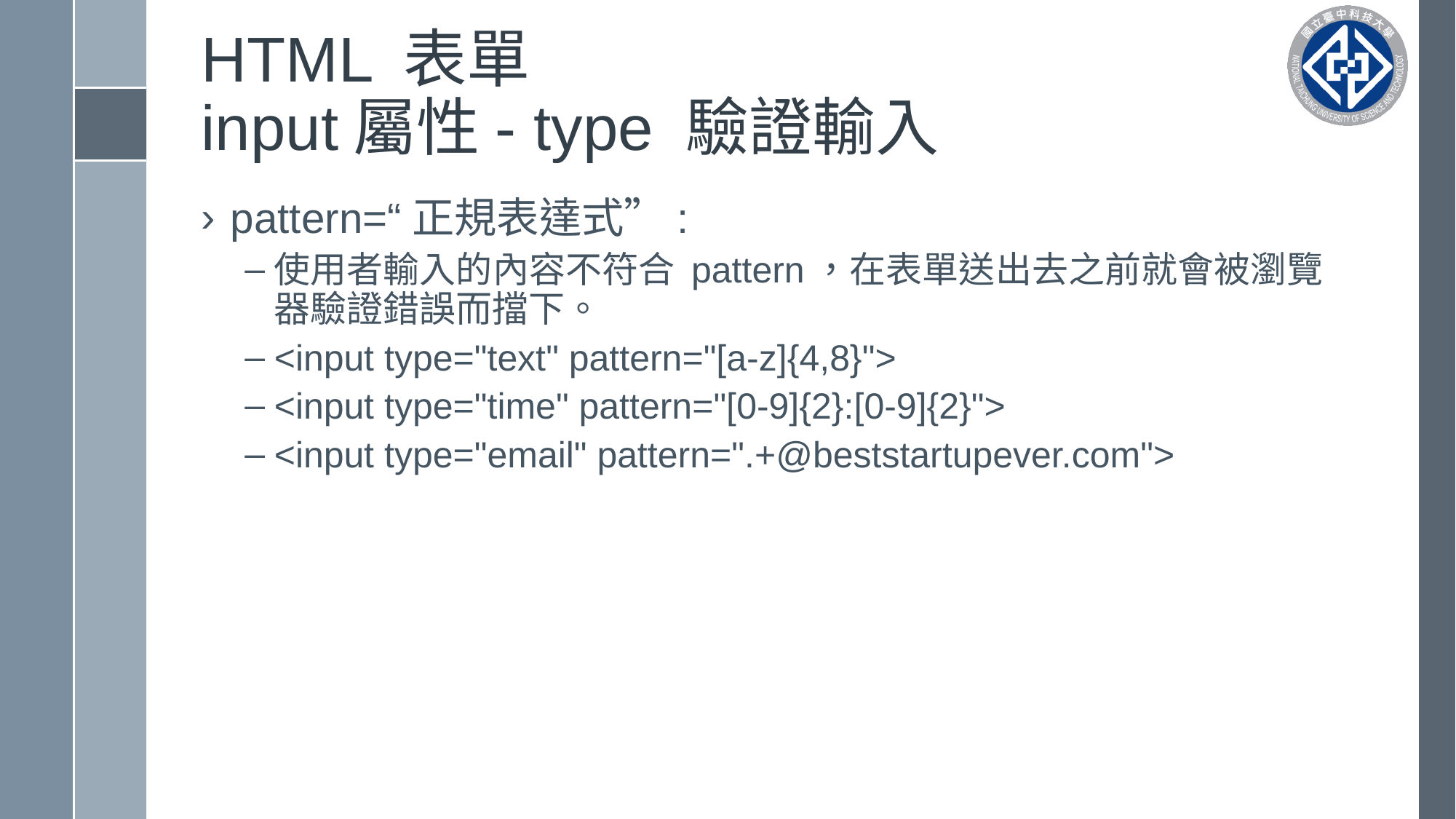

# HTML 表單 input屬性- type 驗證輸入
pattern=“正規表達式”:
使用者輸入的內容不符合 pattern，在表單送出去之前就會被瀏覽器驗證錯誤而擋下。
<input type="text" pattern="[a-z]{4,8}">
<input type="time" pattern="[0-9]{2}:[0-9]{2}">
<input type="email" pattern=".+@beststartupever.com">